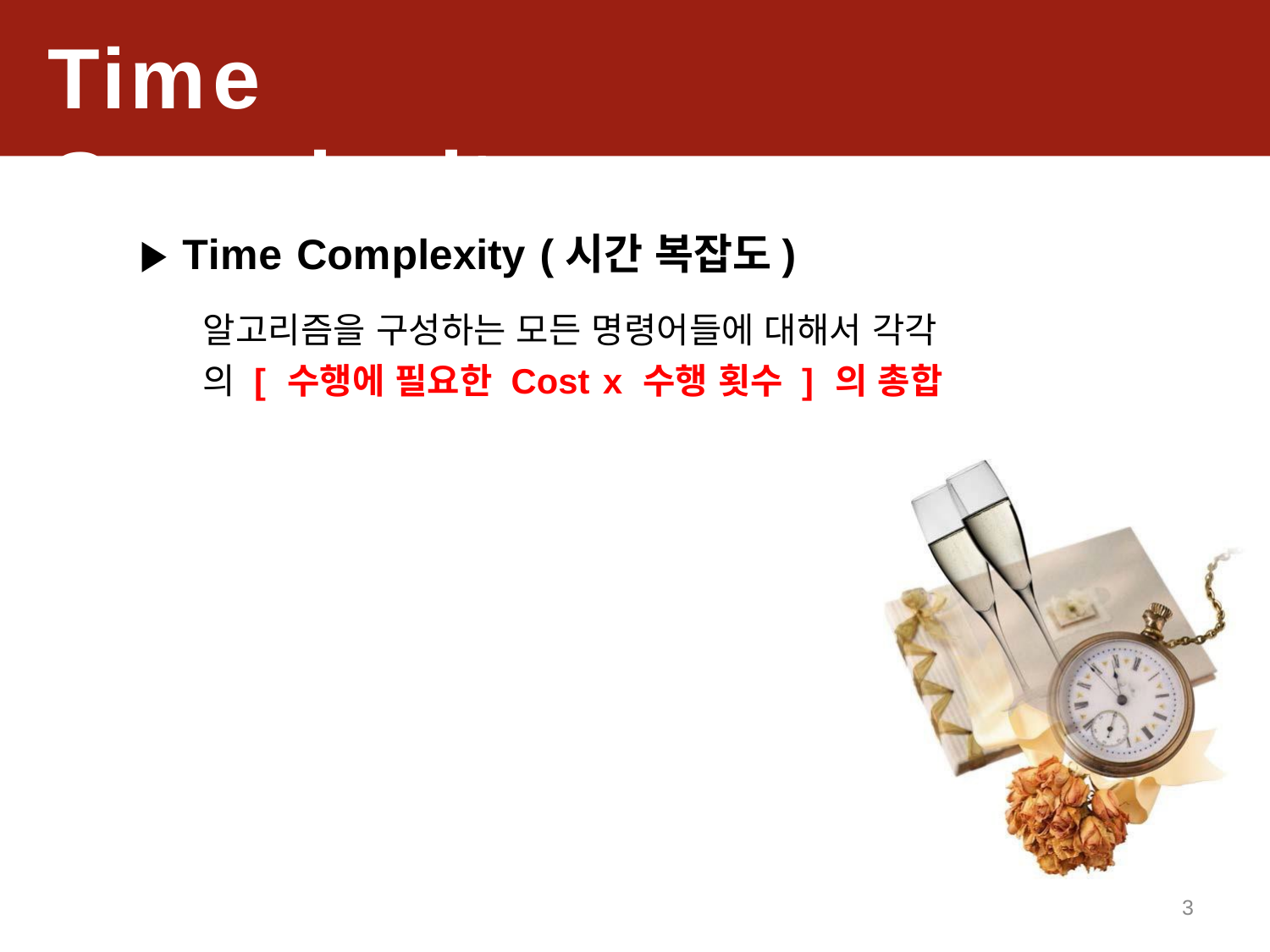

Time	Complexity
▶ Time Complexity (시간 복잡도)

알고리즘을 구성하는 모든 명령어들에 대해서 각각
의 [ 수행에 필요한 Cost x 수행 횟수 ] 의 총합

3